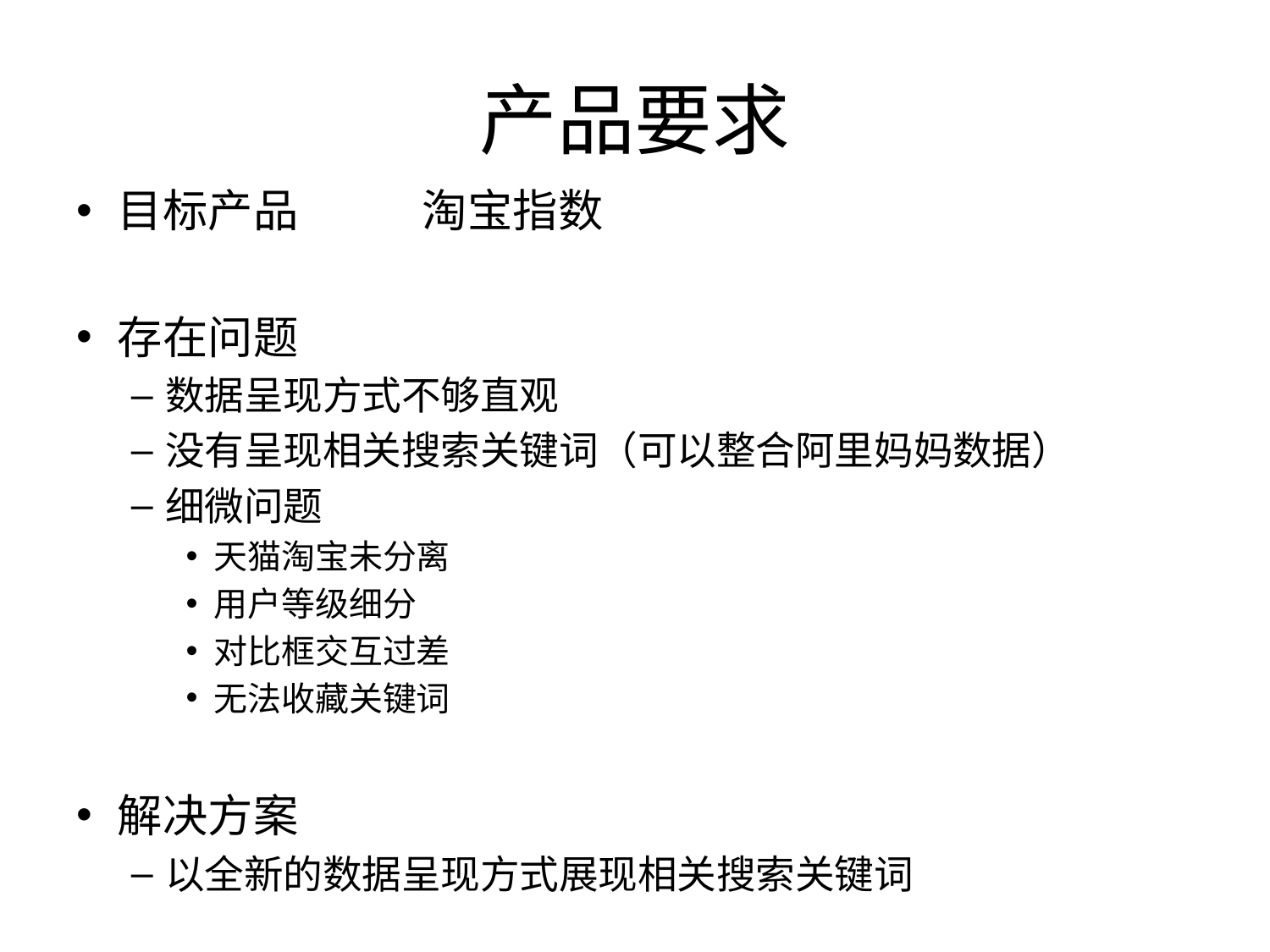

# 产品要求
目标产品		淘宝指数

存在问题
数据呈现方式不够直观
没有呈现相关搜索关键词（可以整合阿里妈妈数据）
细微问题
天猫淘宝未分离
用户等级细分
对比框交互过差
无法收藏关键词

解决方案
以全新的数据呈现方式展现相关搜索关键词